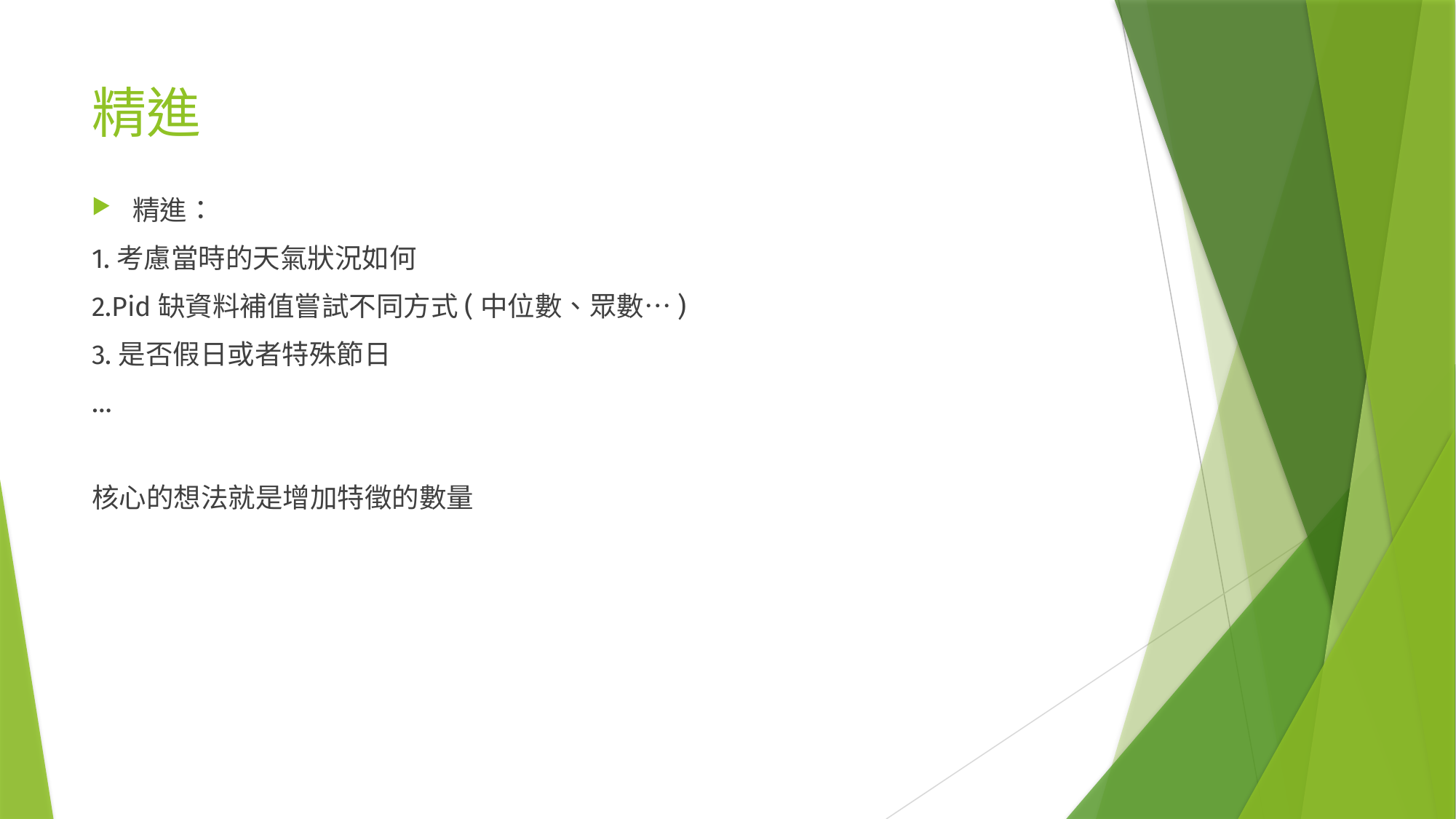

# 精進
精進：
1.考慮當時的天氣狀況如何
2.Pid缺資料補值嘗試不同方式(中位數、眾數…)
3.是否假日或者特殊節日
…

核心的想法就是增加特徵的數量